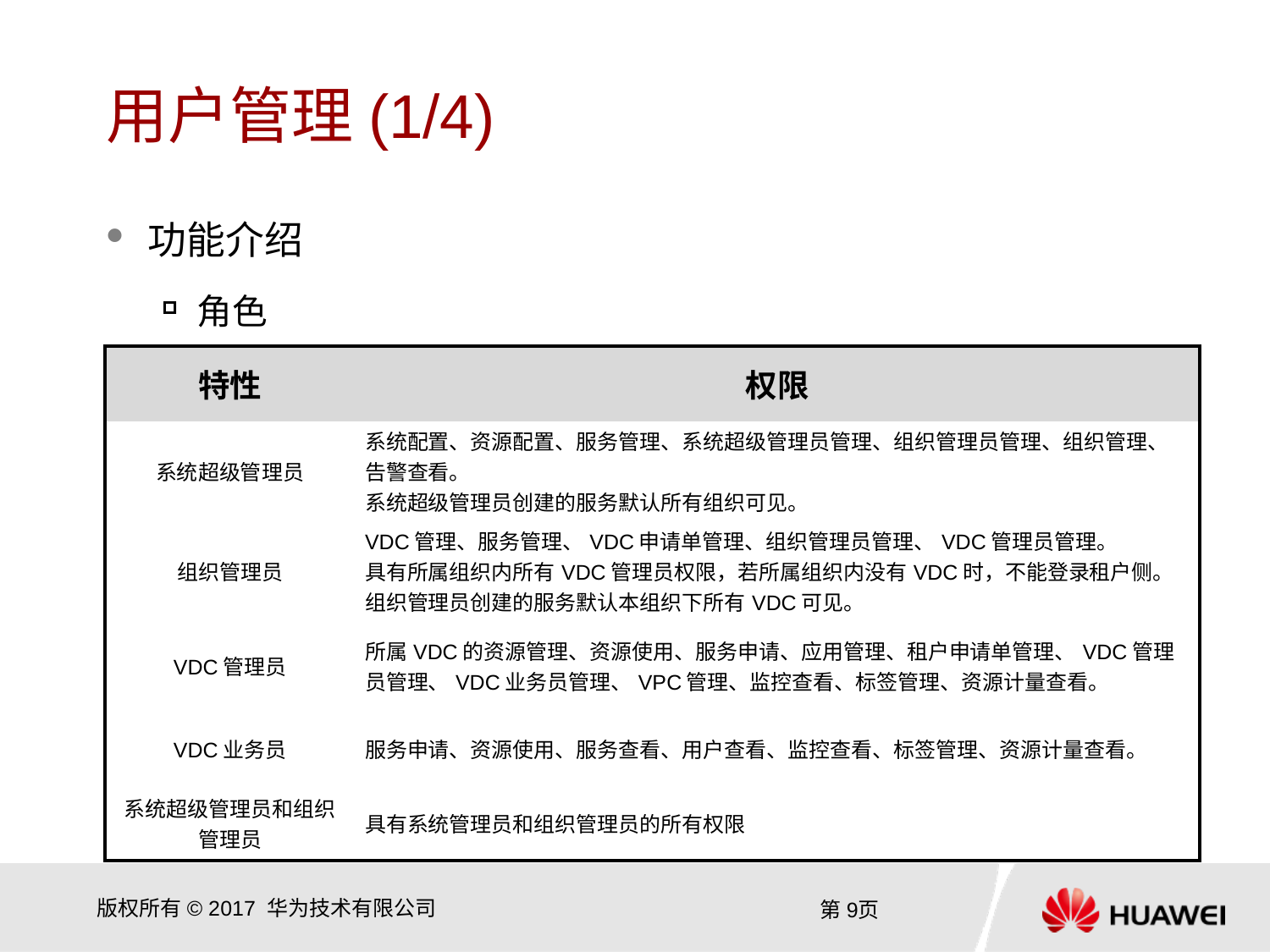

# 用户管理(1/4)
功能介绍
角色

| 特性 | 权限 |
| --- | --- |
| 系统超级管理员 | 系统配置、资源配置、服务管理、系统超级管理员管理、组织管理员管理、组织管理、告警查看。 系统超级管理员创建的服务默认所有组织可见。 |
| 组织管理员 | VDC管理、服务管理、VDC申请单管理、组织管理员管理、VDC管理员管理。 具有所属组织内所有VDC管理员权限，若所属组织内没有VDC时，不能登录租户侧。 组织管理员创建的服务默认本组织下所有VDC可见。 |
| VDC管理员 | 所属VDC的资源管理、资源使用、服务申请、应用管理、租户申请单管理、VDC管理员管理、VDC业务员管理、VPC管理、监控查看、标签管理、资源计量查看。 |
| VDC业务员 | 服务申请、资源使用、服务查看、用户查看、监控查看、标签管理、资源计量查看。 |
| 系统超级管理员和组织管理员 | 具有系统管理员和组织管理员的所有权限 |